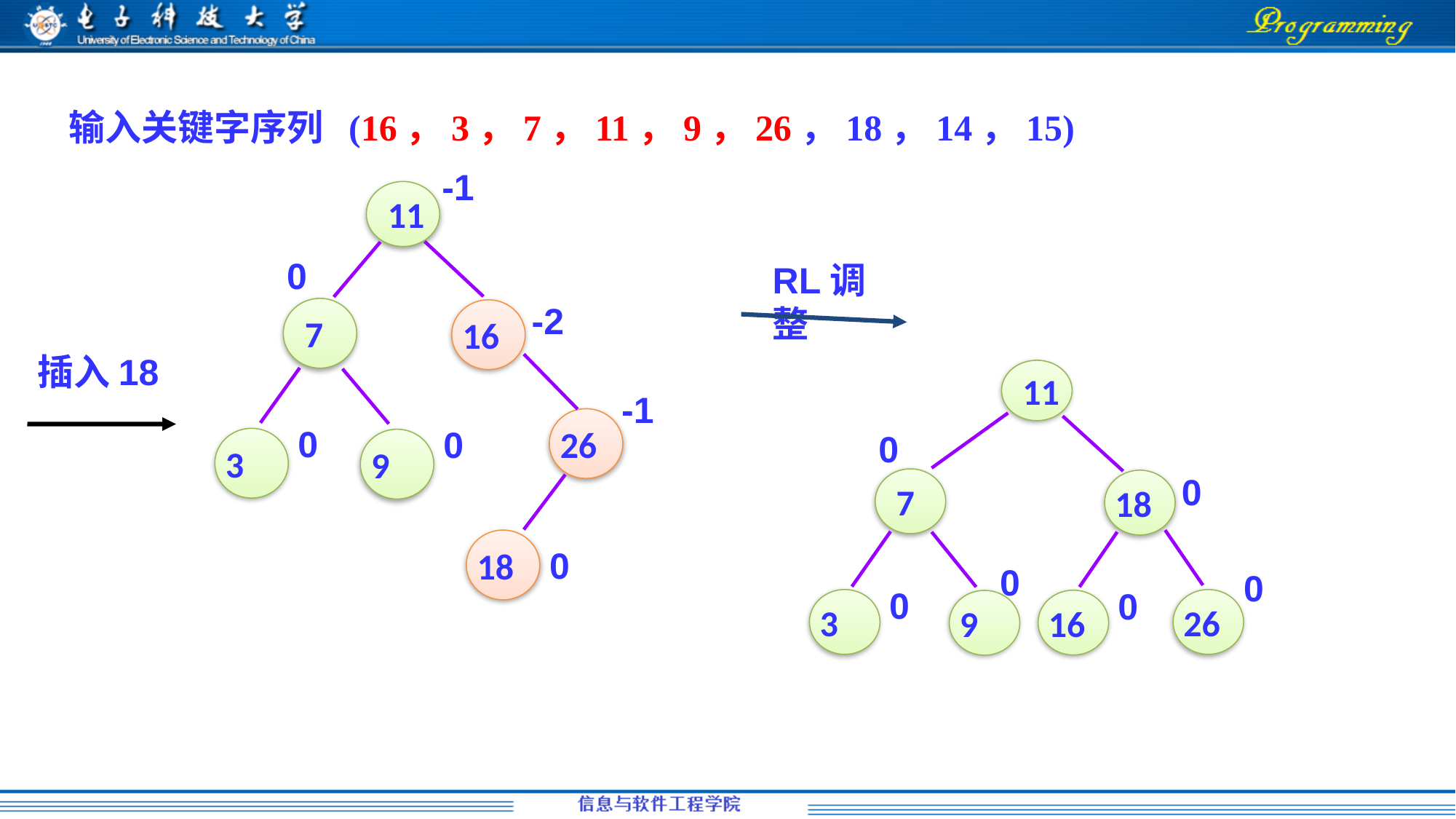

输入关键字序列  (16，3，7，11，9，26，18，14，15)
-1
11

0
7
-2
16
插入18

-1
26
0
0

3
9

18
0
RL调整

11

0
7
0
18

0
0
0
0
3
26
16
9